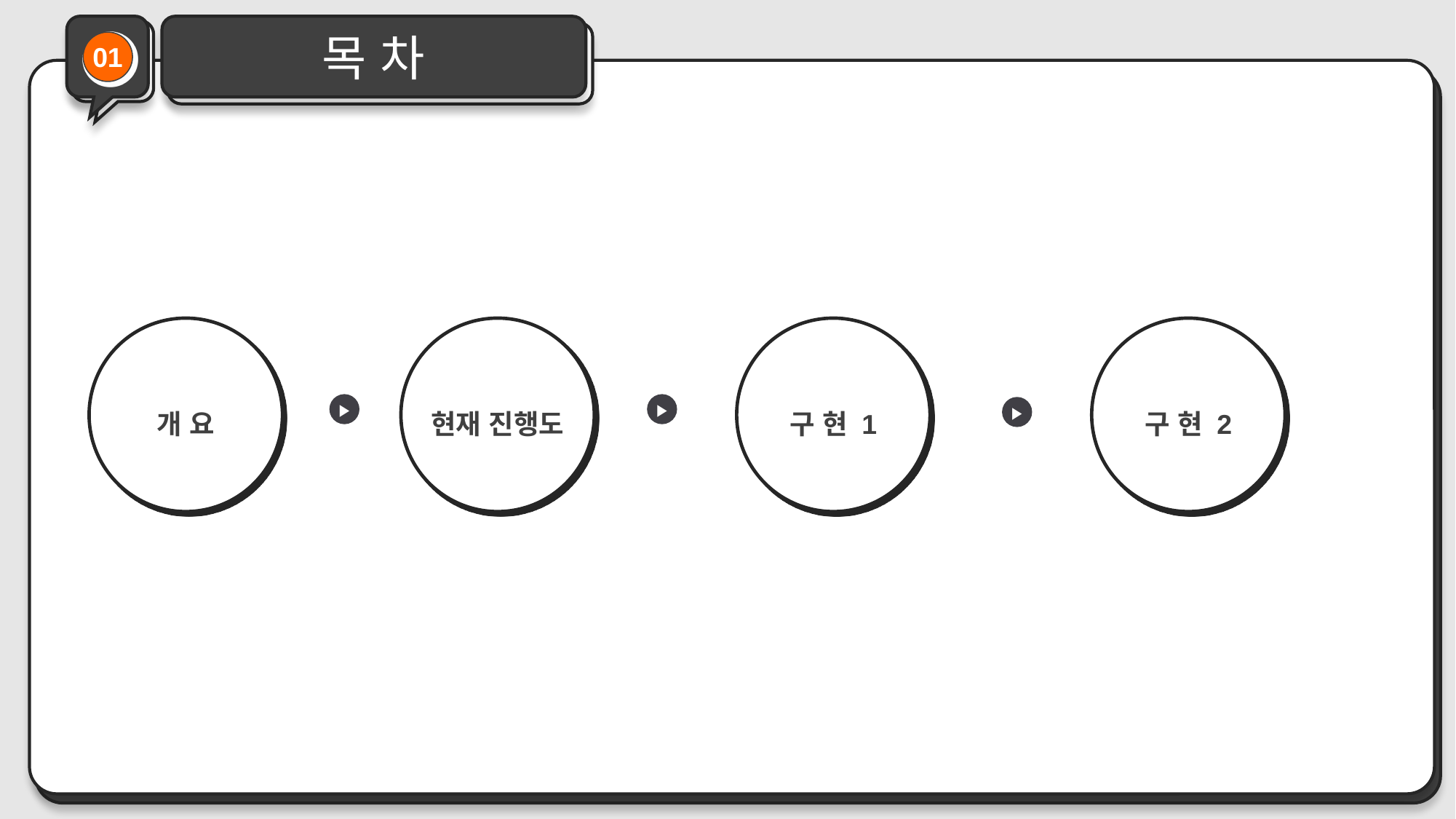

목 차

PP
01

개 요
현재 진행도
구 현 1
구 현 2
▶
▶
▶